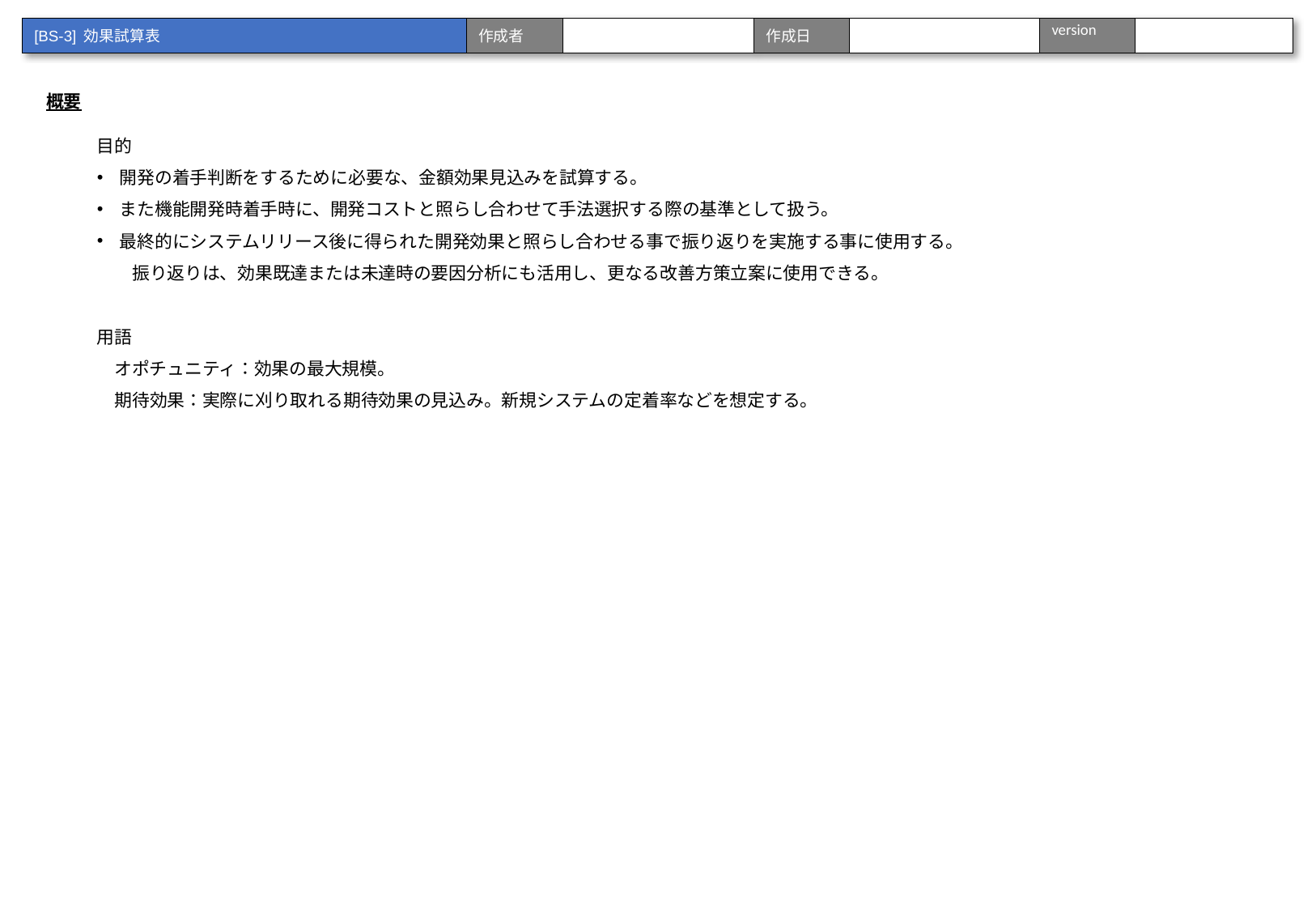

| [BS-3] 効果試算表 | 作成者 |  | 作成日 |  | version |  |
| --- | --- | --- | --- | --- | --- | --- |
概要
目的
開発の着手判断をするために必要な、金額効果見込みを試算する。
また機能開発時着手時に、開発コストと照らし合わせて手法選択する際の基準として扱う。
最終的にシステムリリース後に得られた開発効果と照らし合わせる事で振り返りを実施する事に使用する。
　　振り返りは、効果既達または未達時の要因分析にも活用し、更なる改善方策立案に使用できる。

用語
　オポチュニティ：効果の最大規模。
　期待効果：実際に刈り取れる期待効果の見込み。新規システムの定着率などを想定する。